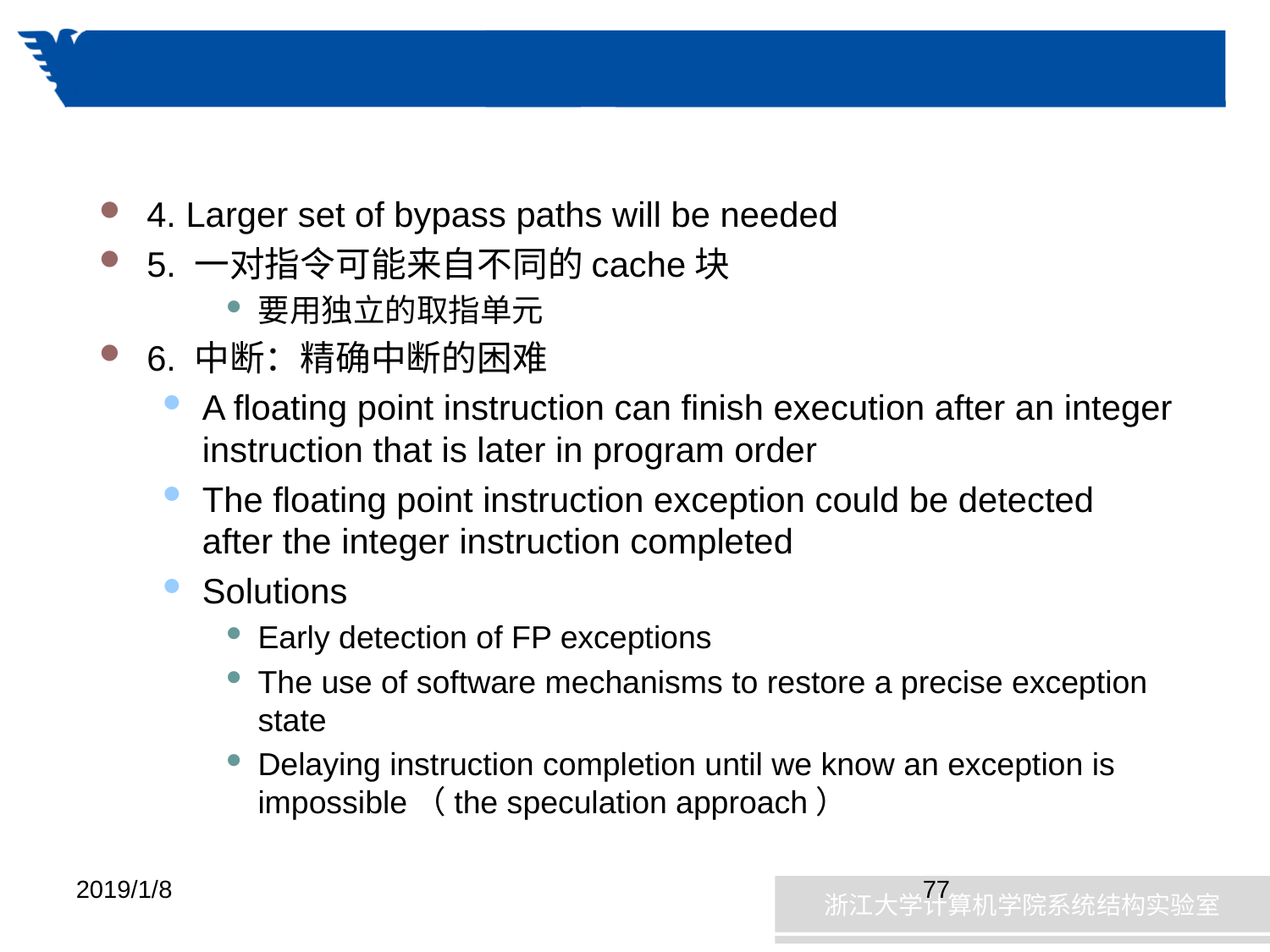

#
4. Larger set of bypass paths will be needed
5. 一对指令可能来自不同的cache块
要用独立的取指单元
6. 中断：精确中断的困难
A floating point instruction can finish execution after an integer instruction that is later in program order
The floating point instruction exception could be detected after the integer instruction completed
Solutions
Early detection of FP exceptions
The use of software mechanisms to restore a precise exception state
Delaying instruction completion until we know an exception is impossible（the speculation approach）
2019/1/8
77